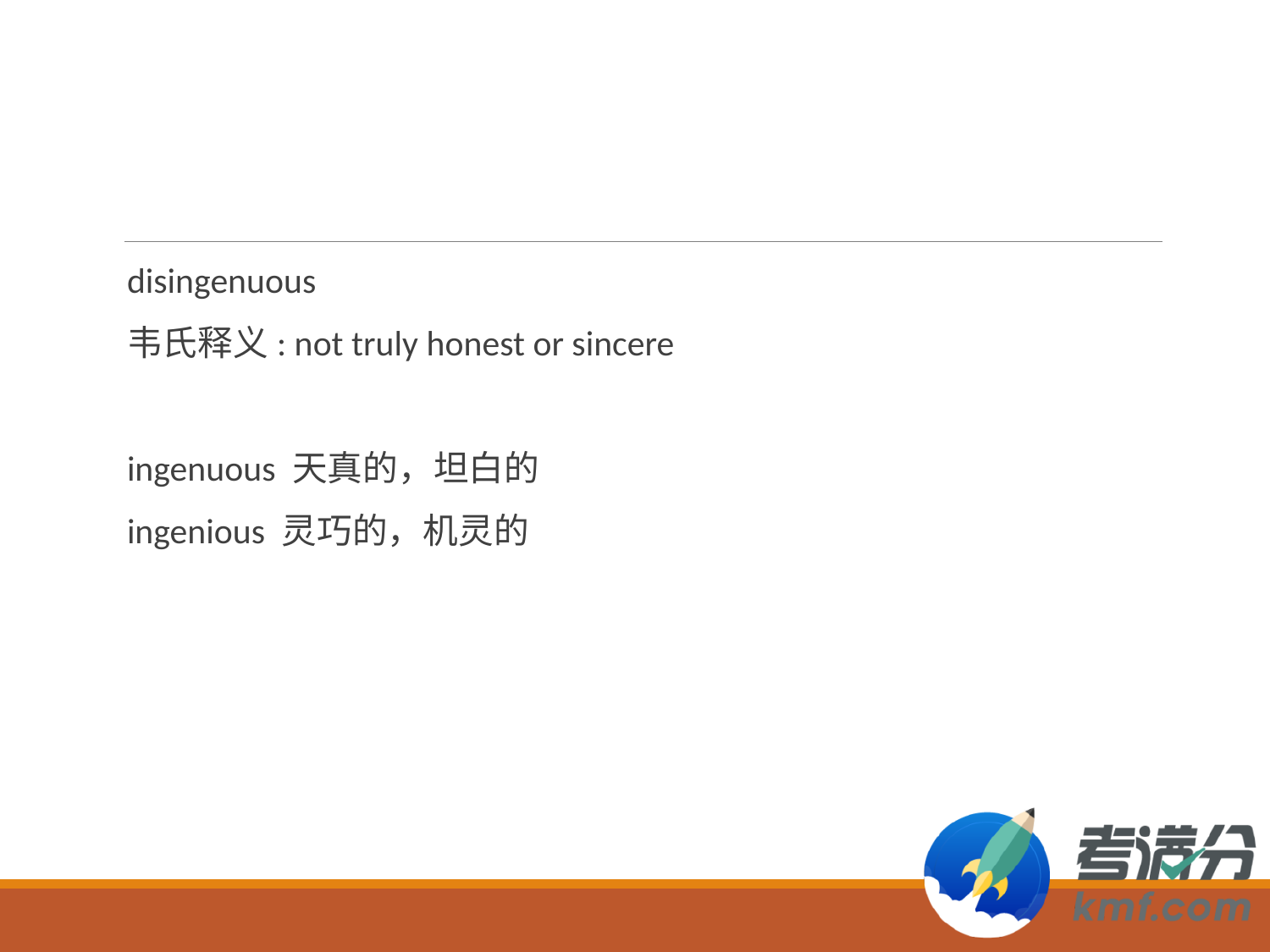

#
disingenuous
韦氏释义: not truly honest or sincere

ingenuous 天真的，坦白的
ingenious 灵巧的，机灵的